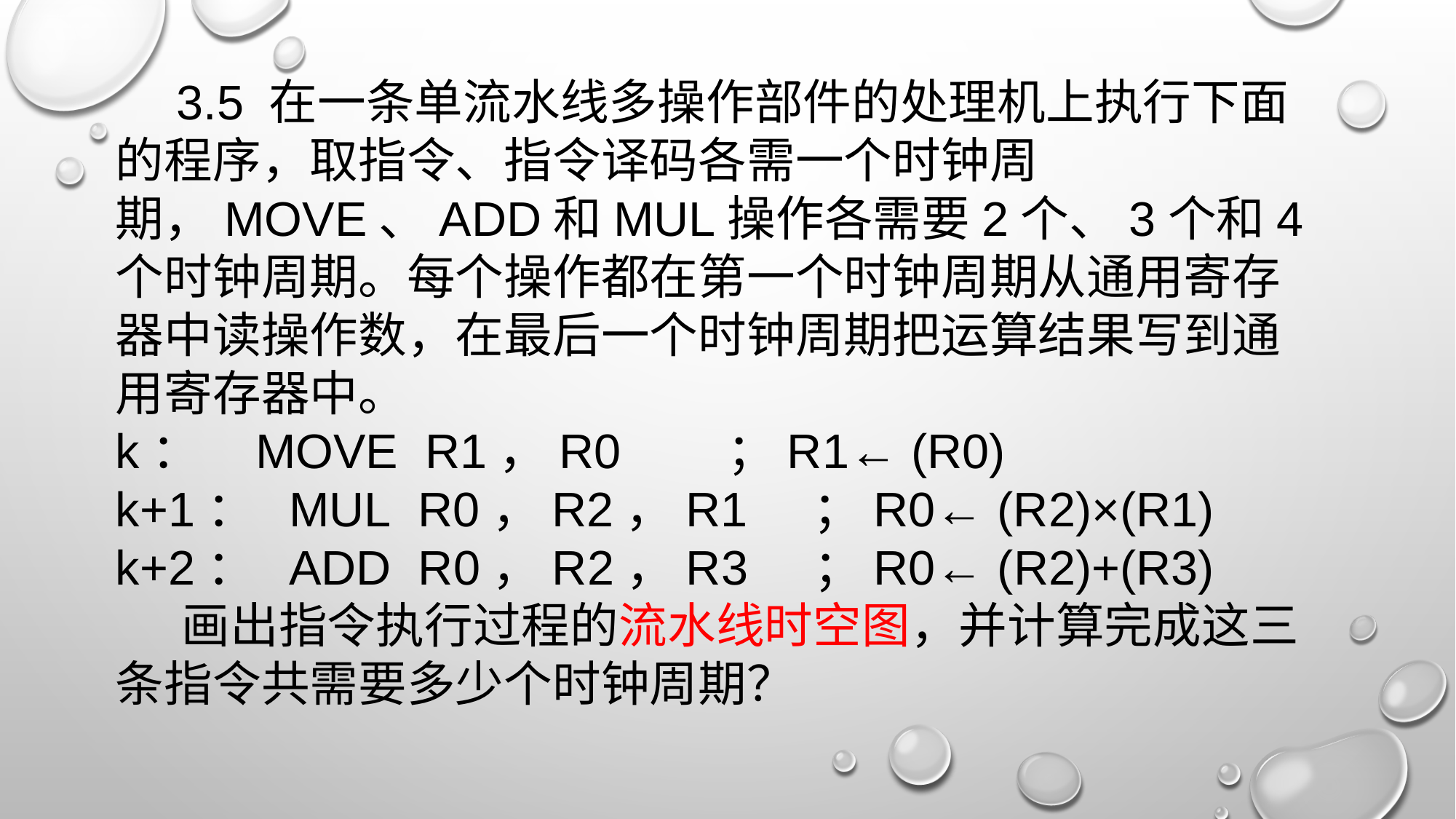

3.5 在一条单流水线多操作部件的处理机上执行下面的程序，取指令、指令译码各需一个时钟周期，MOVE、ADD和MUL操作各需要2个、3个和4个时钟周期。每个操作都在第一个时钟周期从通用寄存器中读操作数，在最后一个时钟周期把运算结果写到通用寄存器中。
k：    MOVE  R1，R0       ；R1← (R0)
k+1：  MUL  R0，R2，R1    ；R0← (R2)×(R1)
k+2：  ADD  R0，R2，R3    ；R0← (R2)+(R3)
     画出指令执行过程的流水线时空图，并计算完成这三条指令共需要多少个时钟周期？